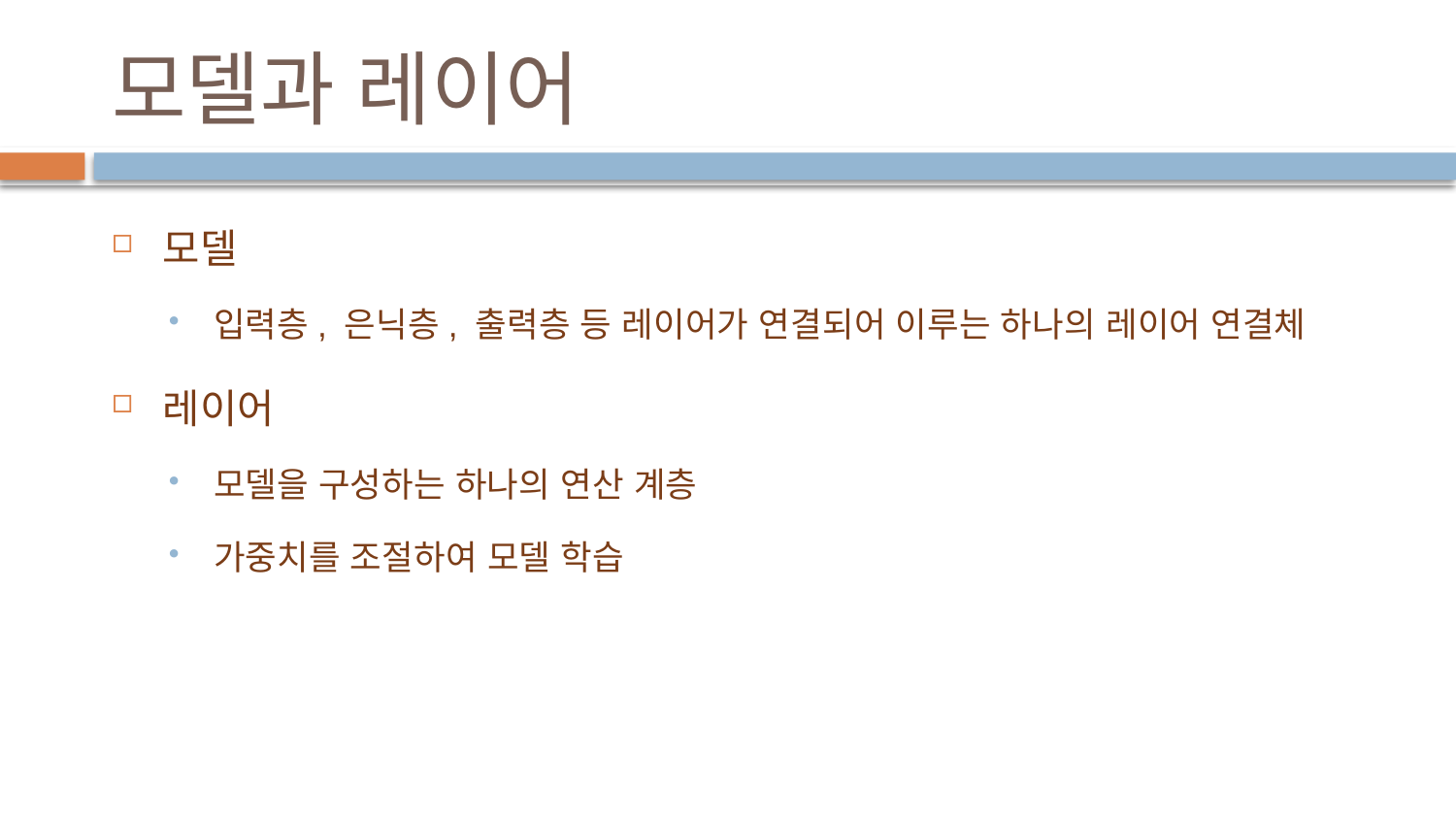

# 모델과 레이어
모델
입력층, 은닉층, 출력층 등 레이어가 연결되어 이루는 하나의 레이어 연결체
레이어
모델을 구성하는 하나의 연산 계층
가중치를 조절하여 모델 학습